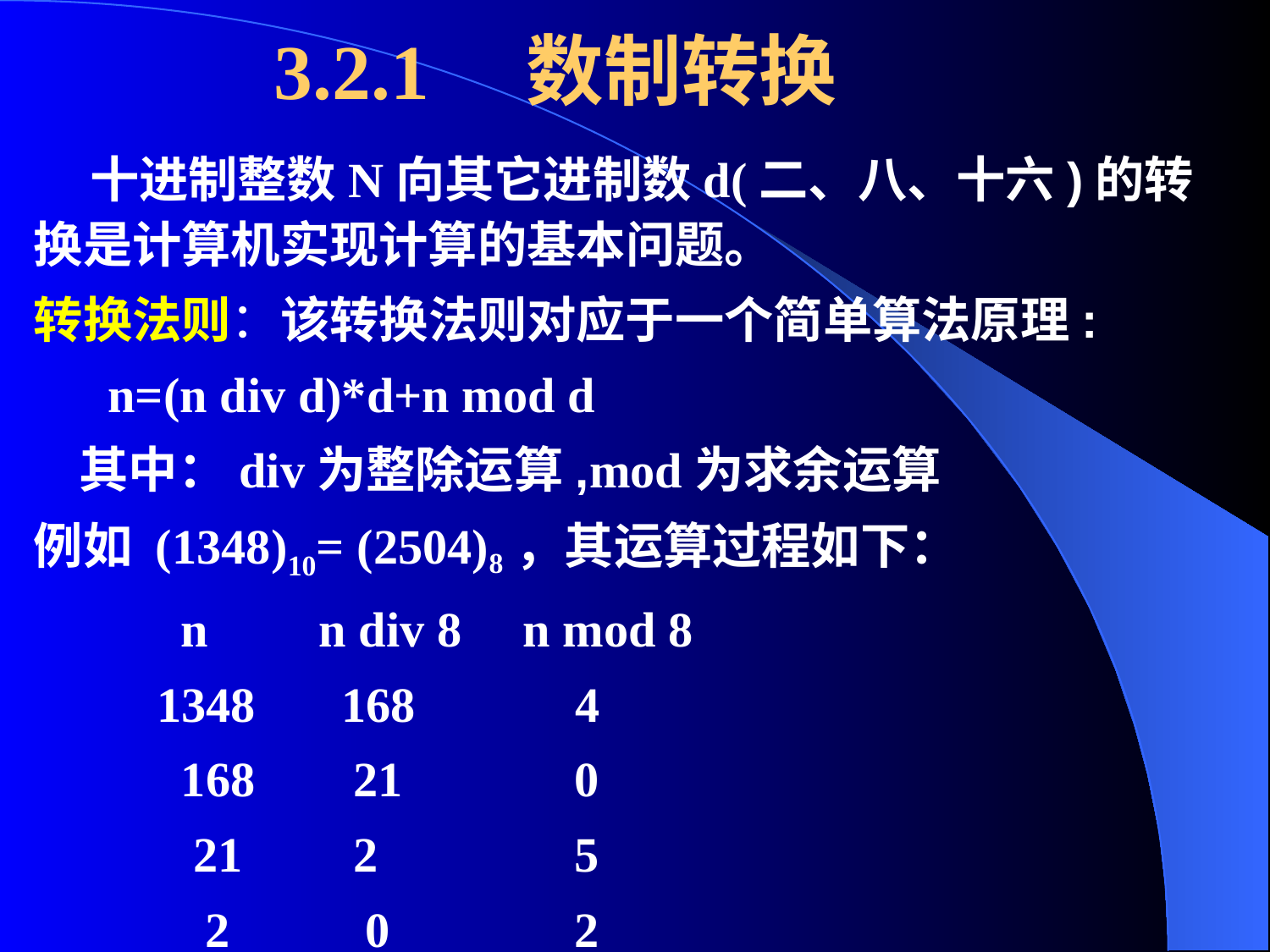

3.2.1    数制转换
# 十进制整数N向其它进制数d(二、八、十六)的转换是计算机实现计算的基本问题。
转换法则：该转换法则对应于一个简单算法原理:
n=(n div d)*d+n mod d
   其中：div为整除运算,mod为求余运算
例如 (1348)10= (2504)8，其运算过程如下：
            n         n div 8     n mod 8
          1348       168             4
            168        21              0
             21         2                5
              2           0               2